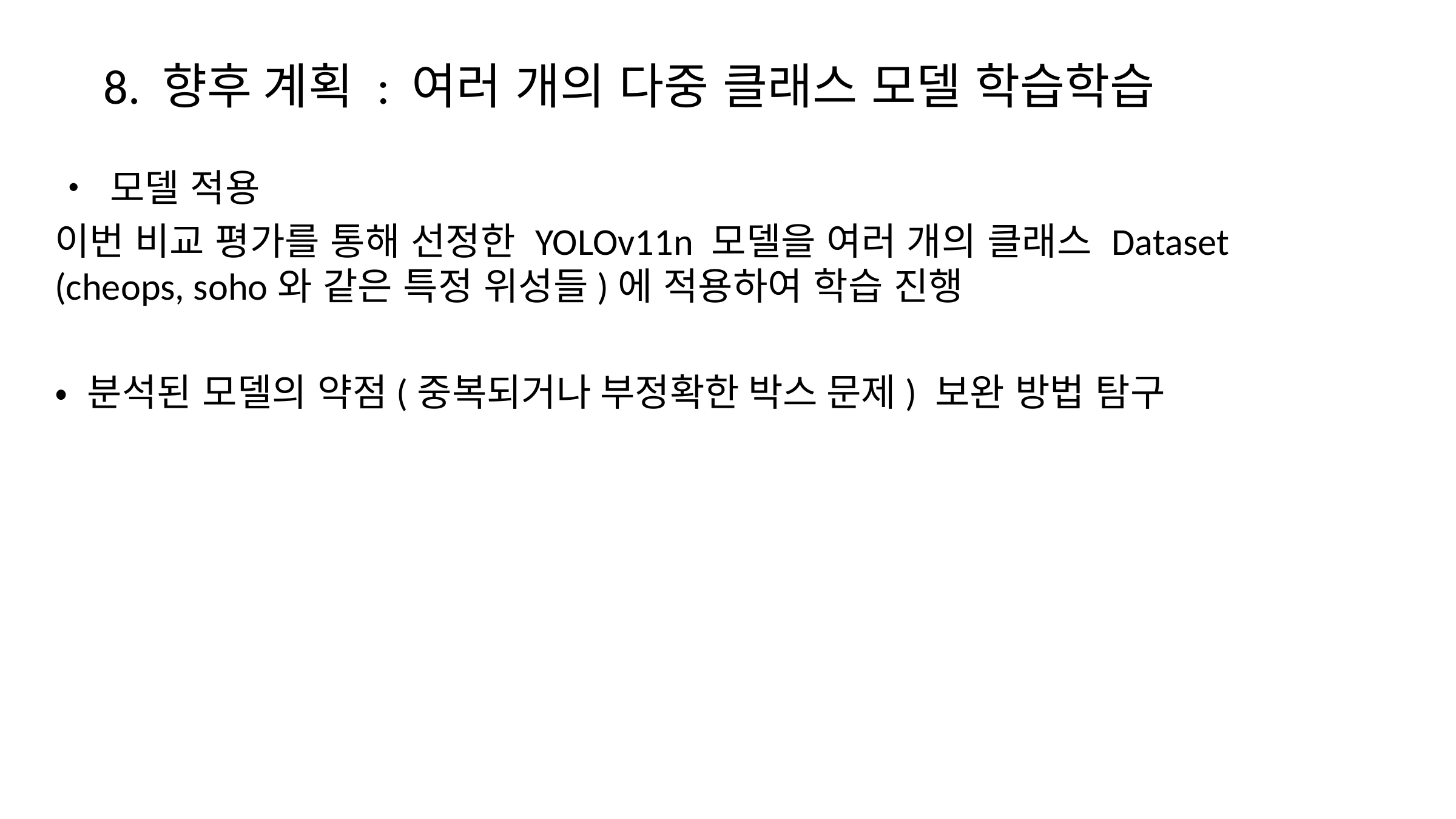

# 8. 향후 계획 : 여러 개의 다중 클래스 모델 학습학습
• 모델 적용
이번 비교 평가를 통해 선정한 YOLOv11n 모델을 여러 개의 클래스 Dataset (cheops, soho와 같은 특정 위성들)에 적용하여 학습 진행

• 분석된 모델의 약점(중복되거나 부정확한 박스 문제) 보완 방법 탐구